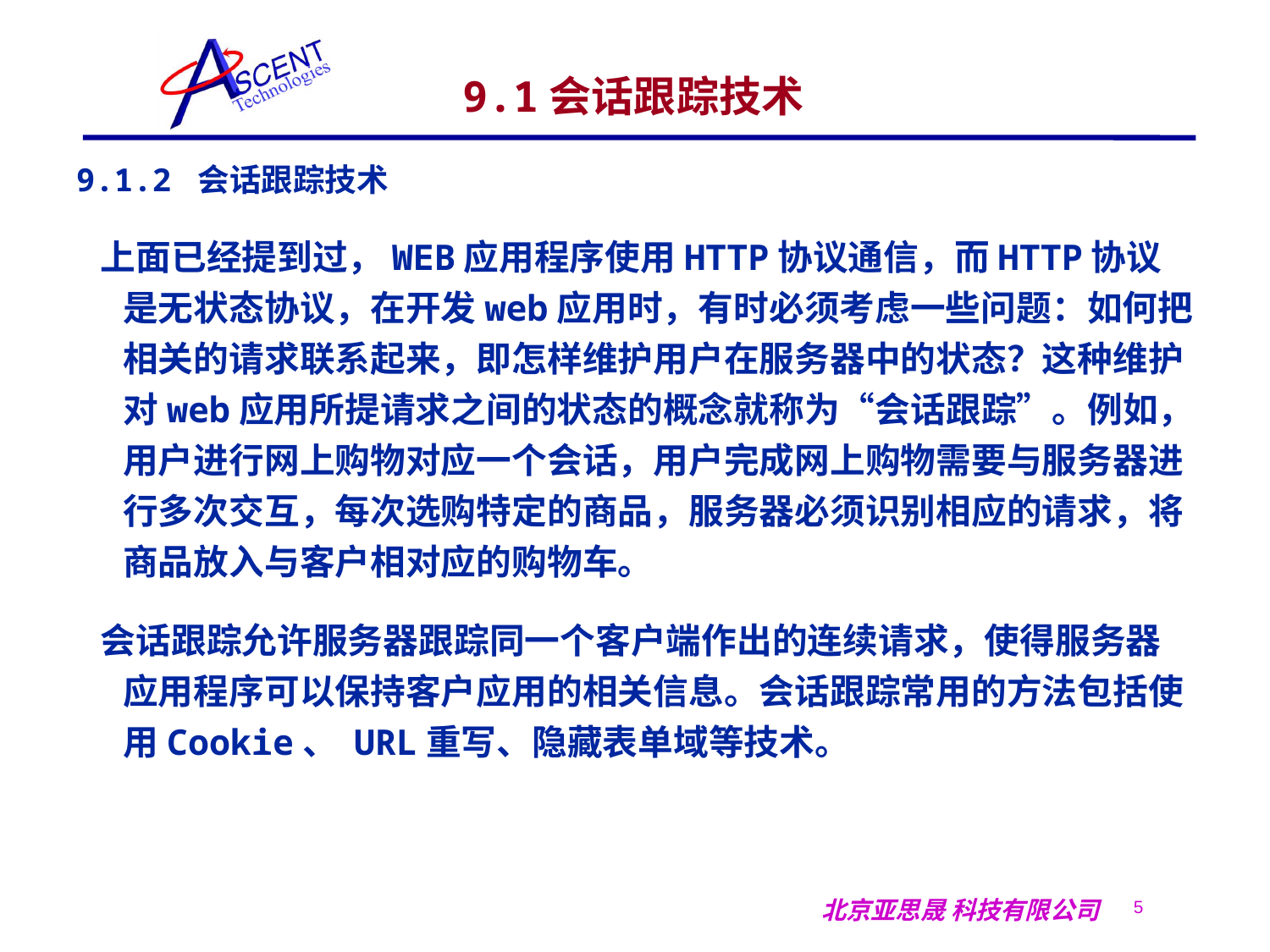

# 9.1会话跟踪技术
9.1.2 会话跟踪技术
  上面已经提到过，WEB应用程序使用HTTP协议通信，而HTTP协议是无状态协议，在开发web应用时，有时必须考虑一些问题：如何把相关的请求联系起来，即怎样维护用户在服务器中的状态？这种维护对web应用所提请求之间的状态的概念就称为“会话跟踪”。例如，用户进行网上购物对应一个会话，用户完成网上购物需要与服务器进行多次交互，每次选购特定的商品，服务器必须识别相应的请求，将商品放入与客户相对应的购物车。
  会话跟踪允许服务器跟踪同一个客户端作出的连续请求，使得服务器应用程序可以保持客户应用的相关信息。会话跟踪常用的方法包括使用Cookie、 URL重写、隐藏表单域等技术。